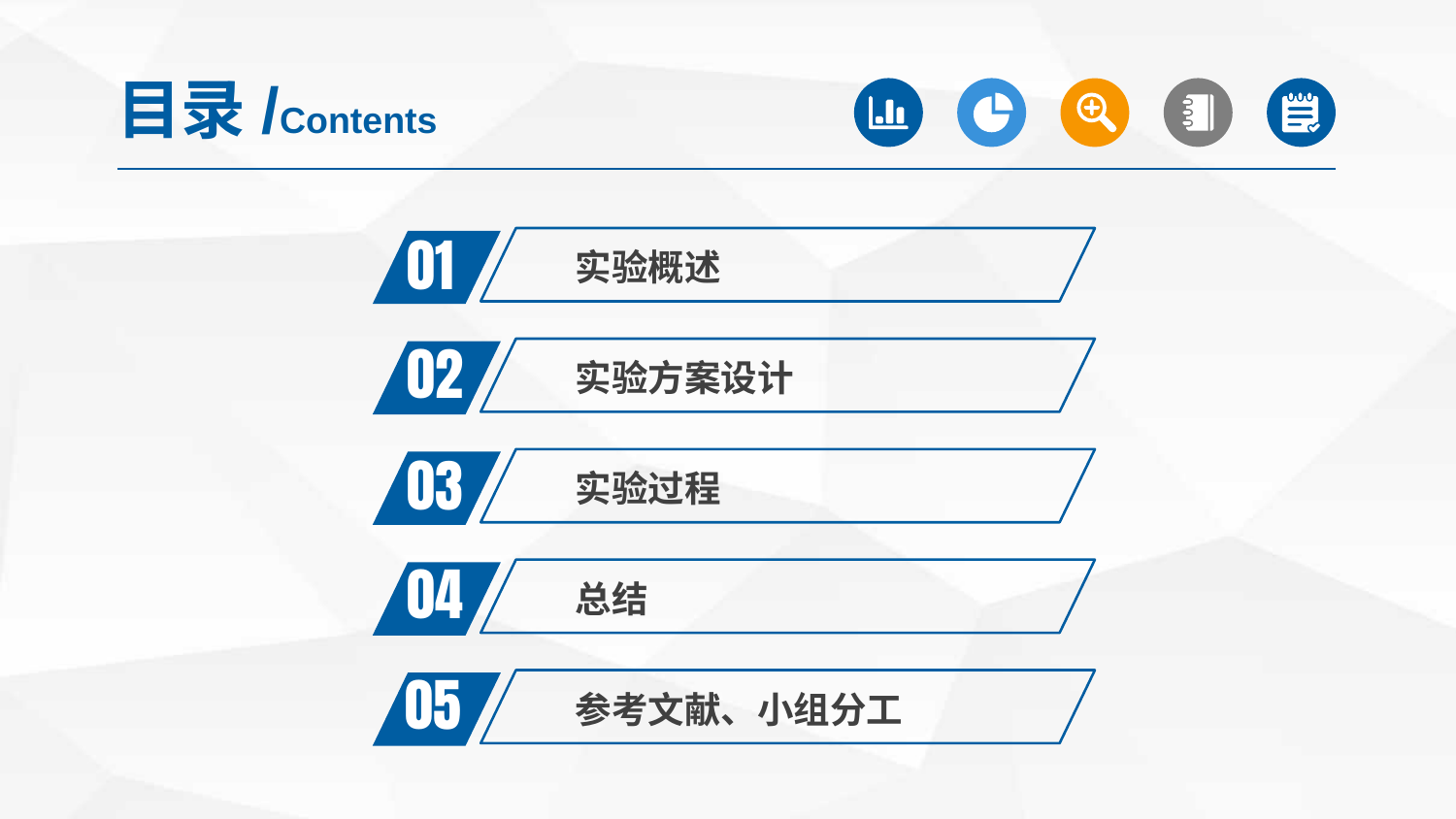

目录/Contents

01

实验概述
02

实验方案设计
03

实验过程
04

总结
05

参考文献、小组分工